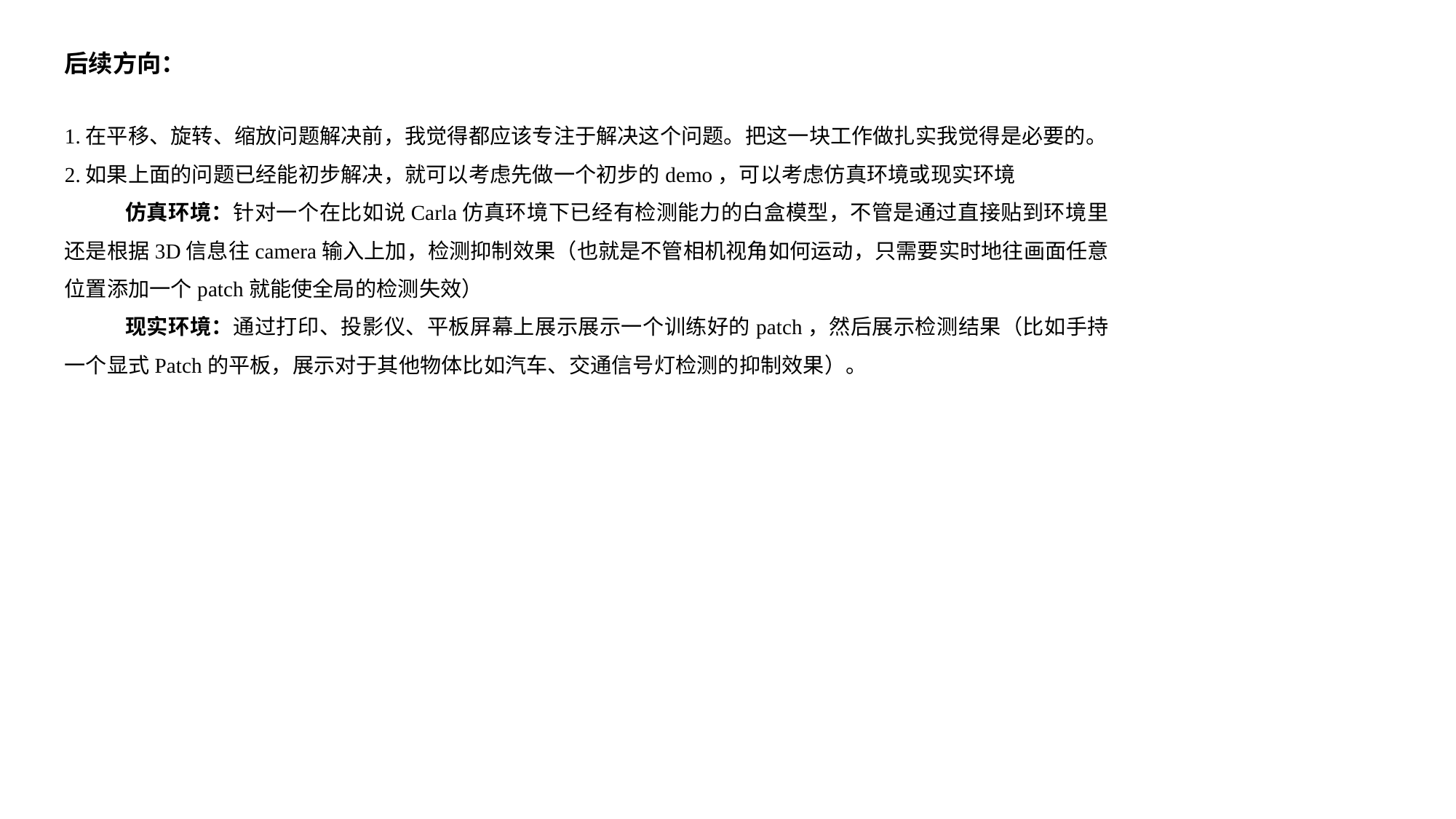

后续方向：

1.在平移、旋转、缩放问题解决前，我觉得都应该专注于解决这个问题。把这一块工作做扎实我觉得是必要的。
2.如果上面的问题已经能初步解决，就可以考虑先做一个初步的demo，可以考虑仿真环境或现实环境
           仿真环境：针对一个在比如说Carla仿真环境下已经有检测能力的白盒模型，不管是通过直接贴到环境里还是根据3D信息往camera输入上加，检测抑制效果（也就是不管相机视角如何运动，只需要实时地往画面任意位置添加一个patch就能使全局的检测失效）
           现实环境：通过打印、投影仪、平板屏幕上展示展示一个训练好的patch，然后展示检测结果（比如手持一个显式Patch的平板，展示对于其他物体比如汽车、交通信号灯检测的抑制效果）。